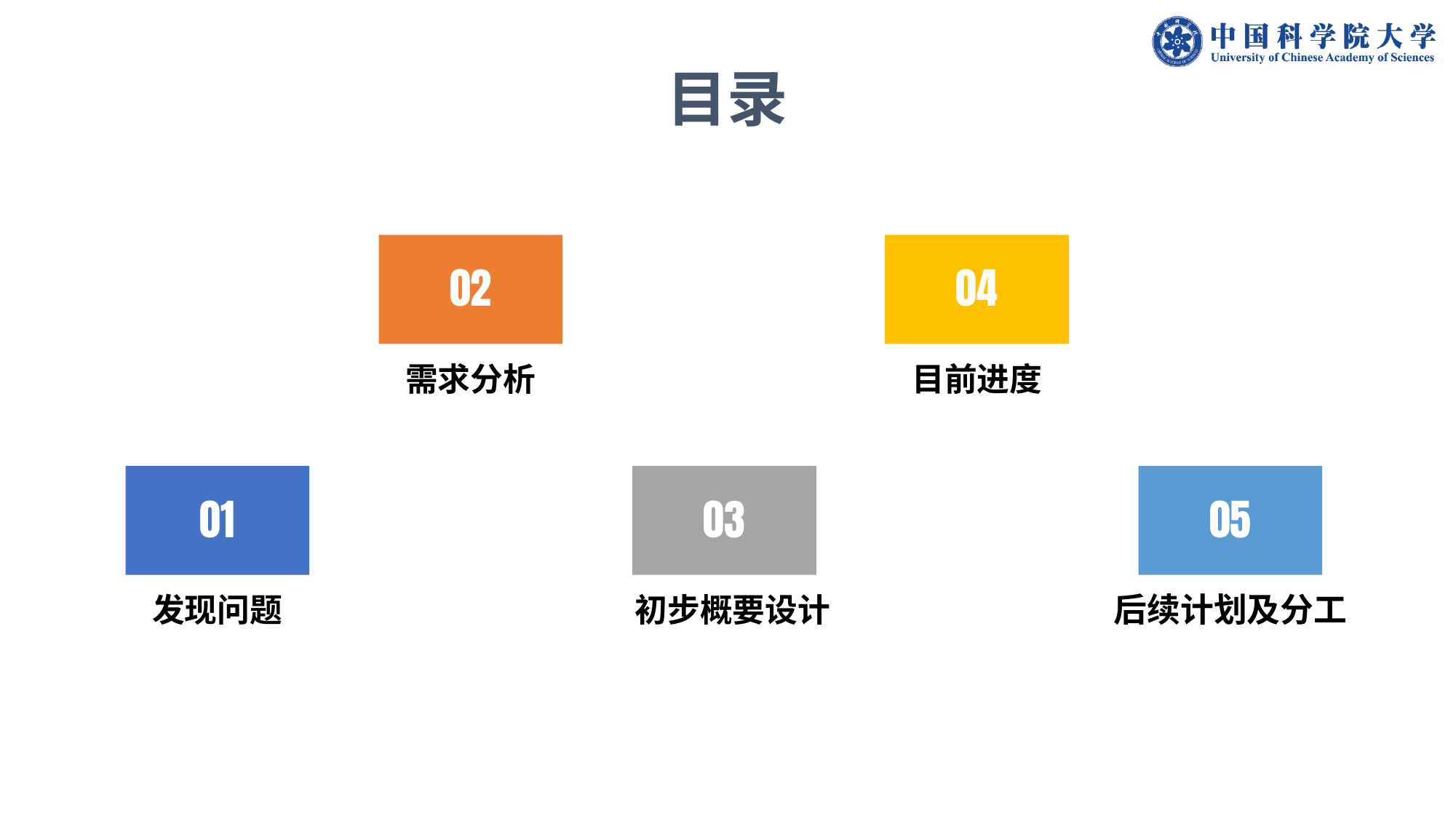

目录
02
04
需求分析
目前进度
01
03
05
发现问题
初步概要设计
后续计划及分工